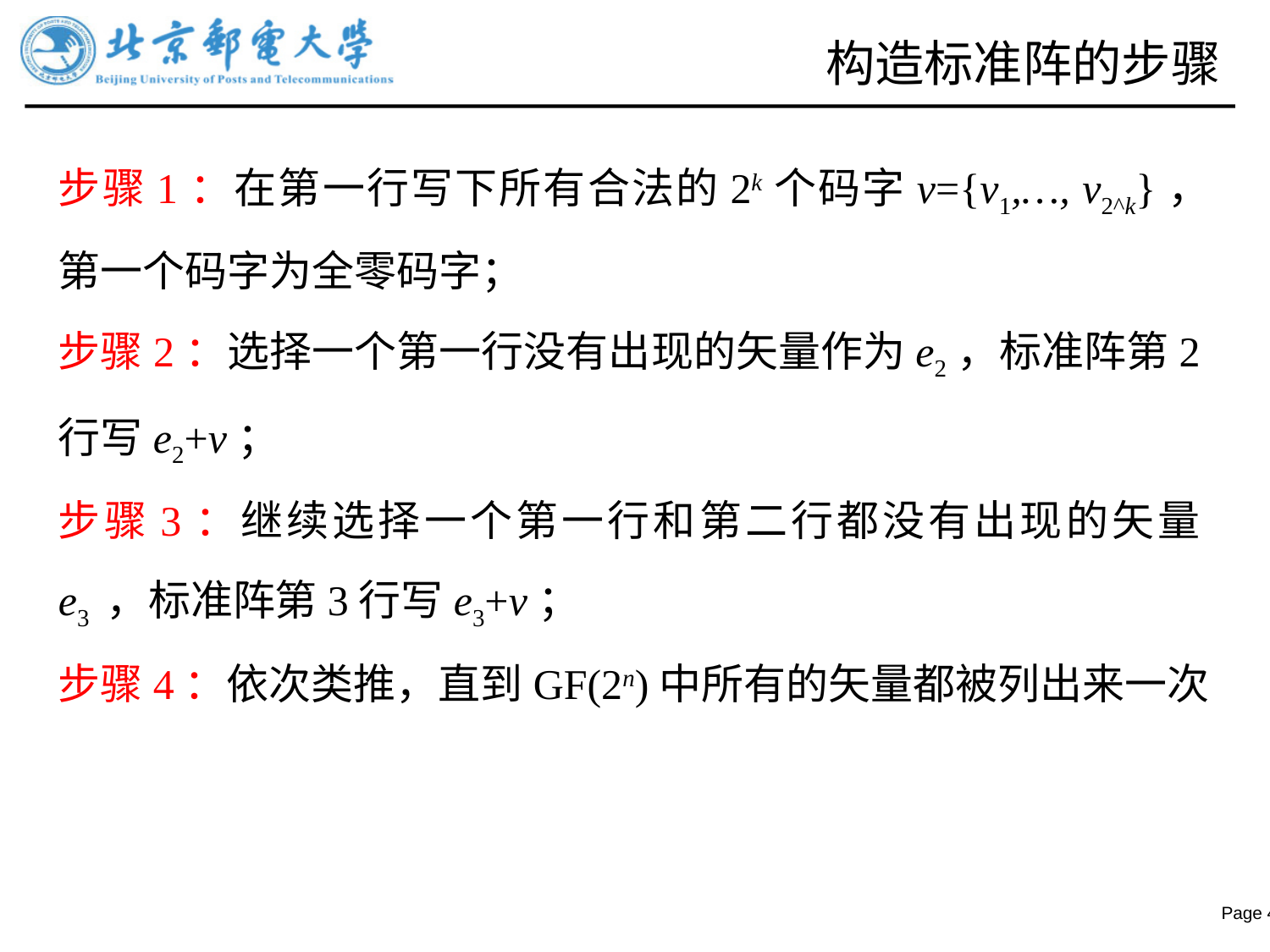

# 构造标准阵的步骤
步骤1：在第一行写下所有合法的2k个码字v={v1,…, v2^k}，第一个码字为全零码字；
步骤2：选择一个第一行没有出现的矢量作为e2，标准阵第2行写e2+v；
步骤3：继续选择一个第一行和第二行都没有出现的矢量e3 ，标准阵第3行写e3+v；
步骤4：依次类推，直到GF(2n)中所有的矢量都被列出来一次